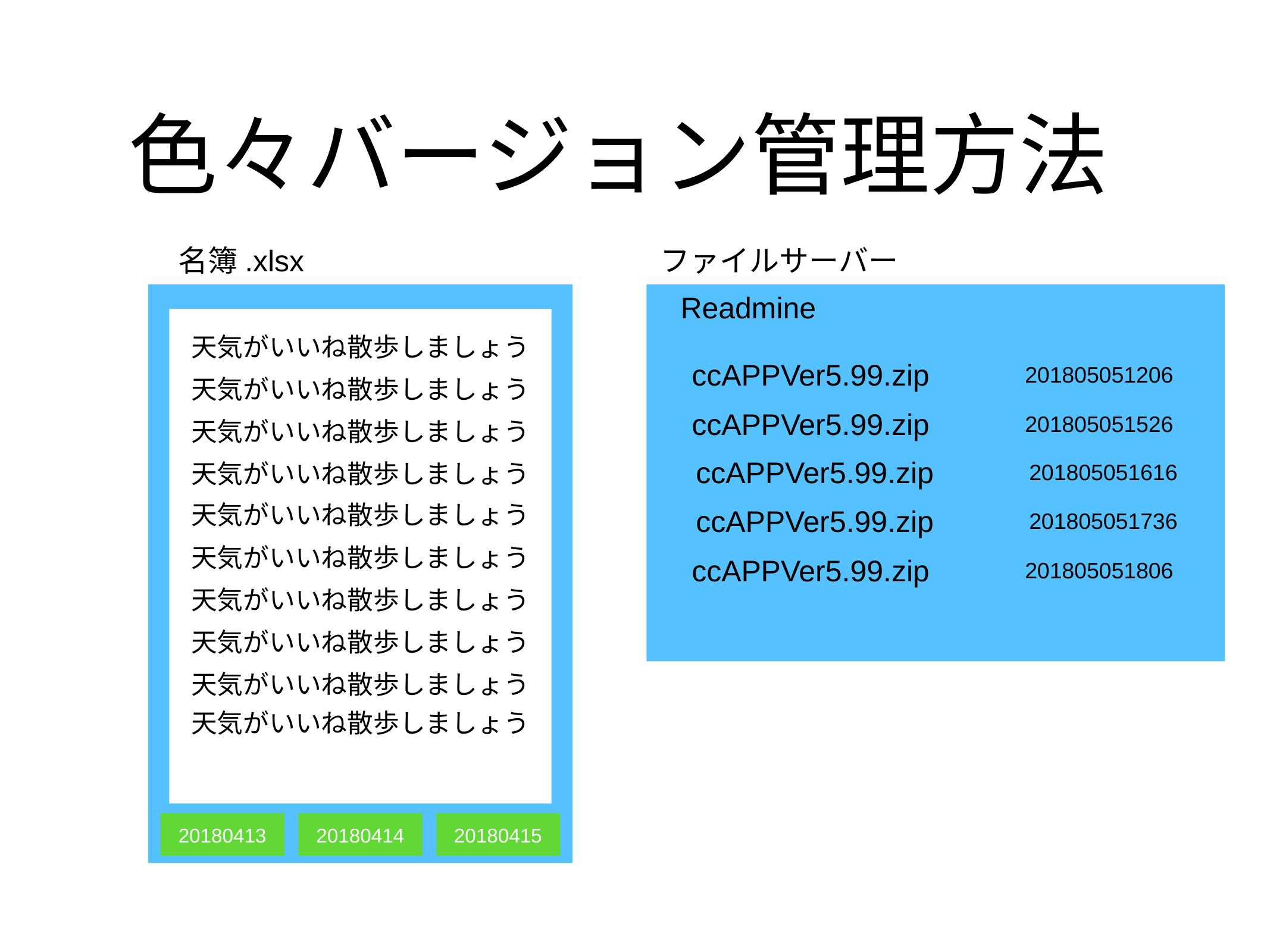

色々バージョン管理方法
名簿.xlsx
ファイルサーバー

Readmine

天気がいいね散歩しましょう
ccAPPVer5.99.zip
201805051206
天気がいいね散歩しましょう
ccAPPVer5.99.zip
201805051526
天気がいいね散歩しましょう
ccAPPVer5.99.zip
天気がいいね散歩しましょう
201805051616
天気がいいね散歩しましょう
ccAPPVer5.99.zip
201805051736
天気がいいね散歩しましょう
ccAPPVer5.99.zip
201805051806
天気がいいね散歩しましょう
天気がいいね散歩しましょう
天気がいいね散歩しましょう
天気がいいね散歩しましょう

20180413

20180414

20180415